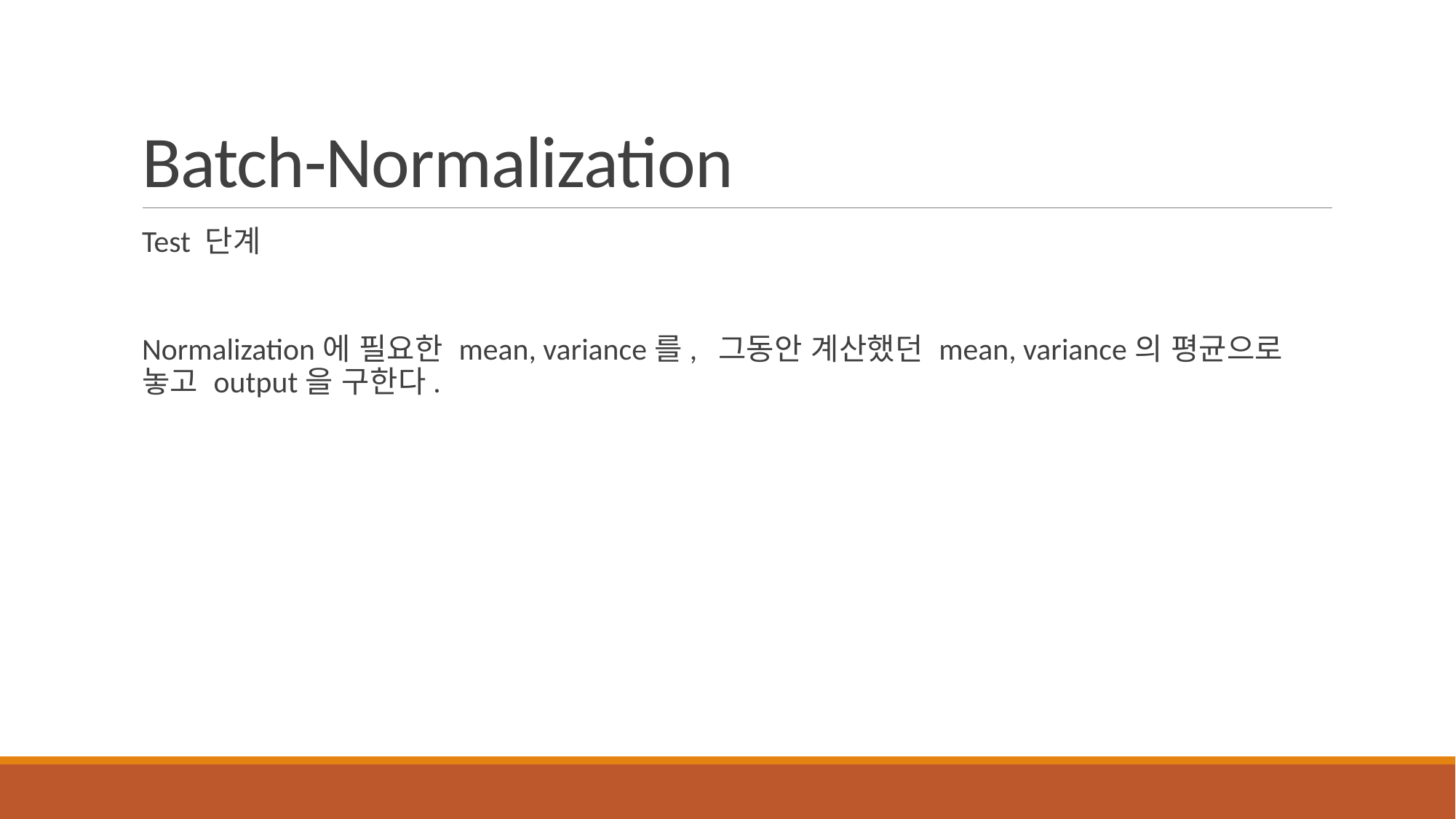

# Batch-Normalization
Test 단계

Normalization에 필요한 mean, variance를,  그동안 계산했던 mean, variance의 평균으로 놓고 output을 구한다.